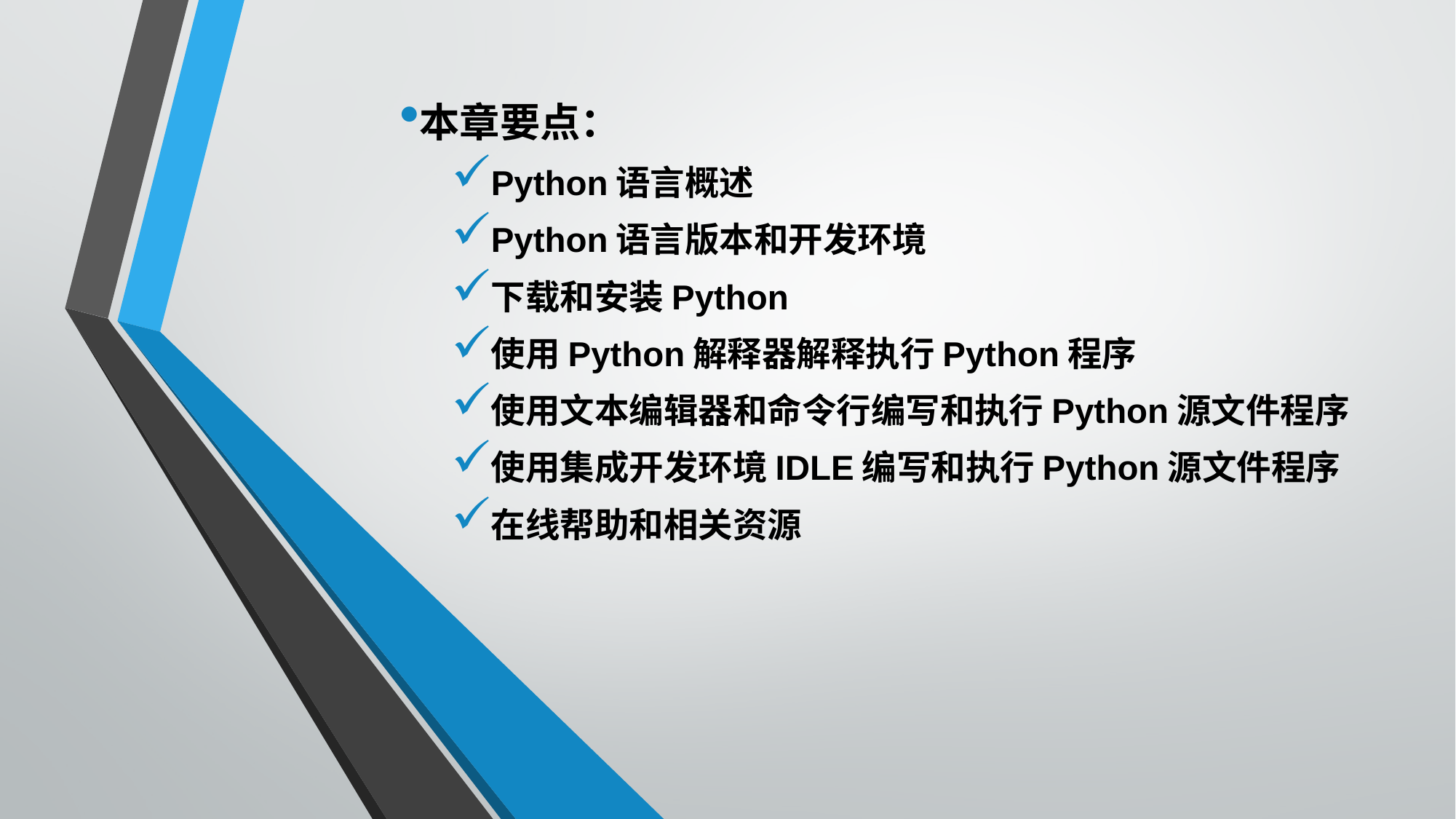

本章要点：
Python语言概述
Python语言版本和开发环境
下载和安装Python
使用Python解释器解释执行Python程序
使用文本编辑器和命令行编写和执行Python源文件程序
使用集成开发环境IDLE编写和执行Python源文件程序
在线帮助和相关资源